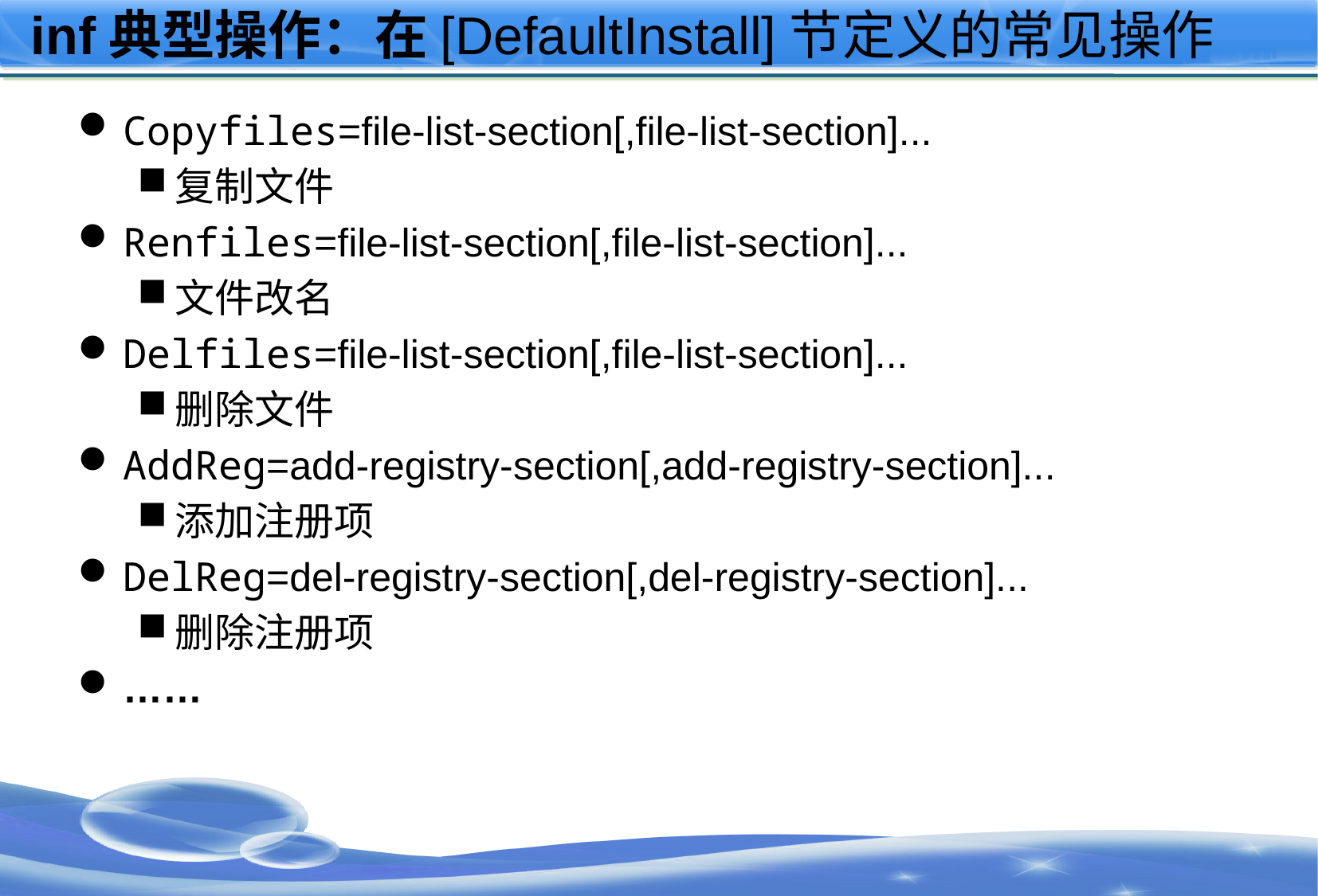

# inf典型操作：在[DefaultInstall]节定义的常见操作
Copyfiles=file-list-section[,file-list-section]...
复制文件
Renfiles=file-list-section[,file-list-section]...
文件改名
Delfiles=file-list-section[,file-list-section]...
删除文件
AddReg=add-registry-section[,add-registry-section]...
添加注册项
DelReg=del-registry-section[,del-registry-section]...
删除注册项
……